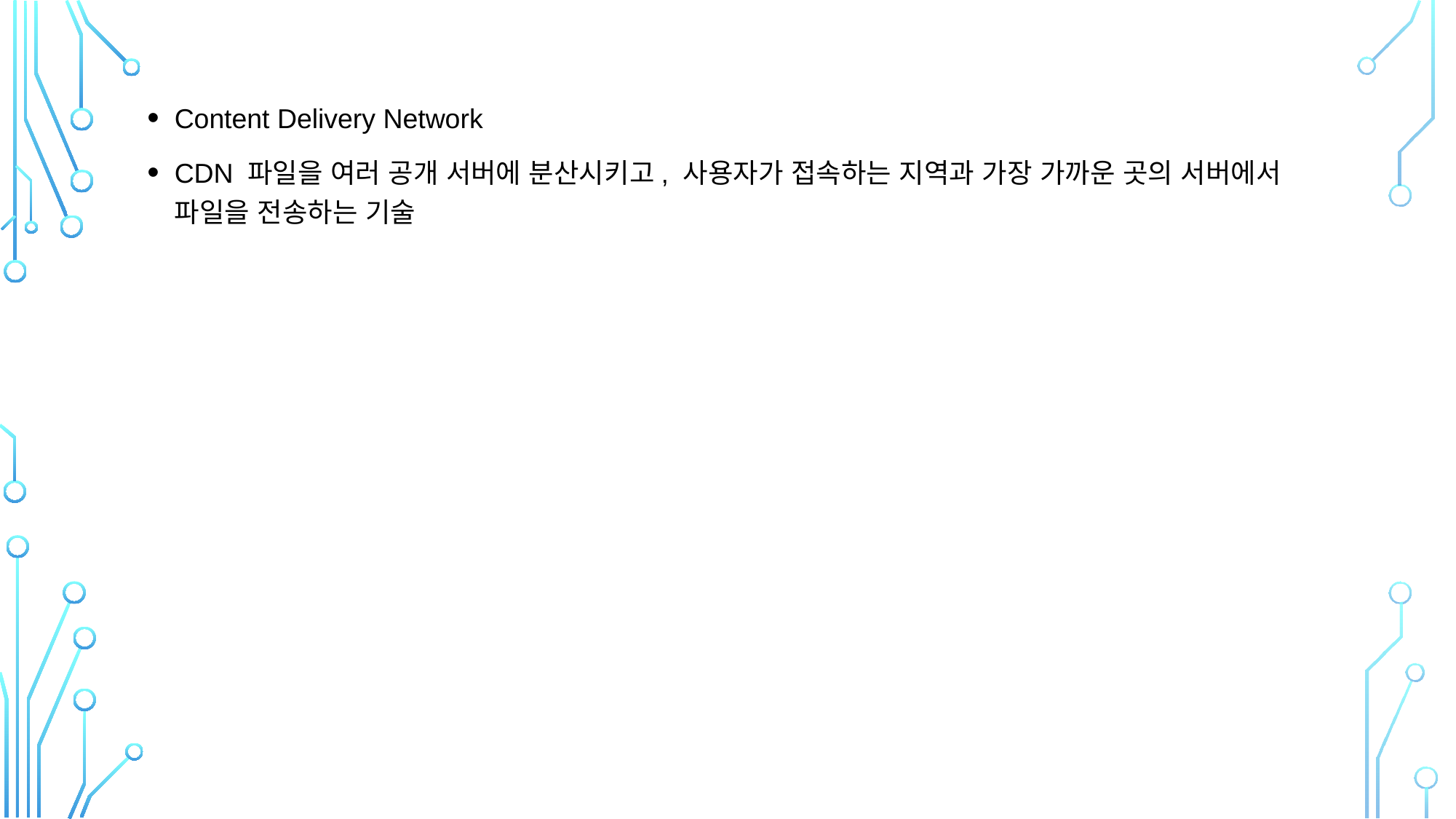

Content Delivery Network
CDN 파일을 여러 공개 서버에 분산시키고, 사용자가 접속하는 지역과 가장 가까운 곳의 서버에서 파일을 전송하는 기술